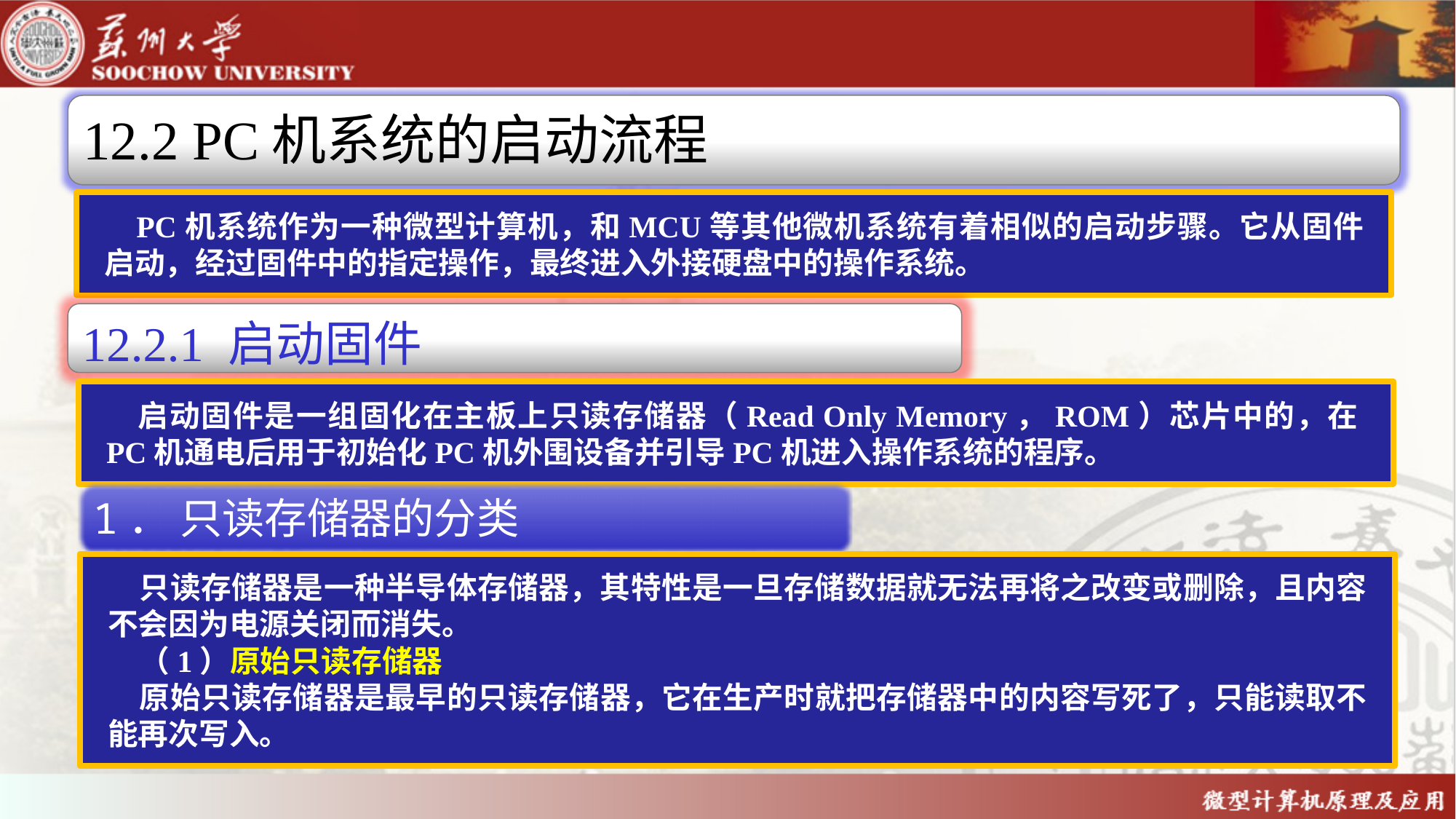

12.2 PC机系统的启动流程
PC机系统作为一种微型计算机，和MCU等其他微机系统有着相似的启动步骤。它从固件启动，经过固件中的指定操作，最终进入外接硬盘中的操作系统。
12.2.1 启动固件
启动固件是一组固化在主板上只读存储器（Read Only Memory，ROM）芯片中的，在PC机通电后用于初始化PC机外围设备并引导PC机进入操作系统的程序。
1． 只读存储器的分类
只读存储器是一种半导体存储器，其特性是一旦存储数据就无法再将之改变或删除，且内容不会因为电源关闭而消失。
（1）原始只读存储器
原始只读存储器是最早的只读存储器，它在生产时就把存储器中的内容写死了，只能读取不能再次写入。